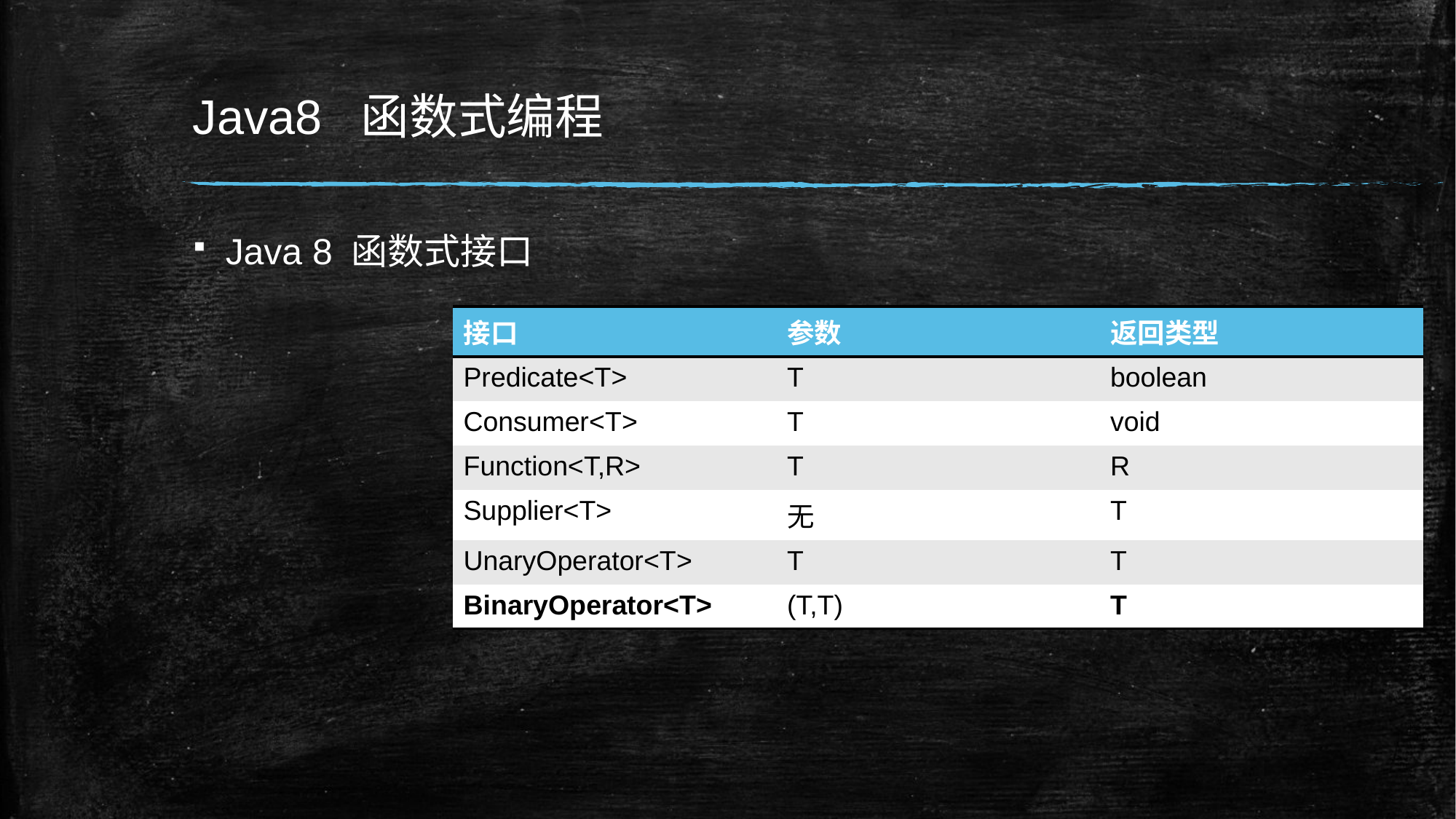

# Java8  函数式编程
Java 8 函数式接口

| 接口 | 参数 | 返回类型 |
| --- | --- | --- |
| Predicate<T> | T | boolean |
| Consumer<T> | T | void |
| Function<T,R> | T | R |
| Supplier<T> | 无 | T |
| UnaryOperator<T> | T | T |
| BinaryOperator<T> | (T,T) | T |